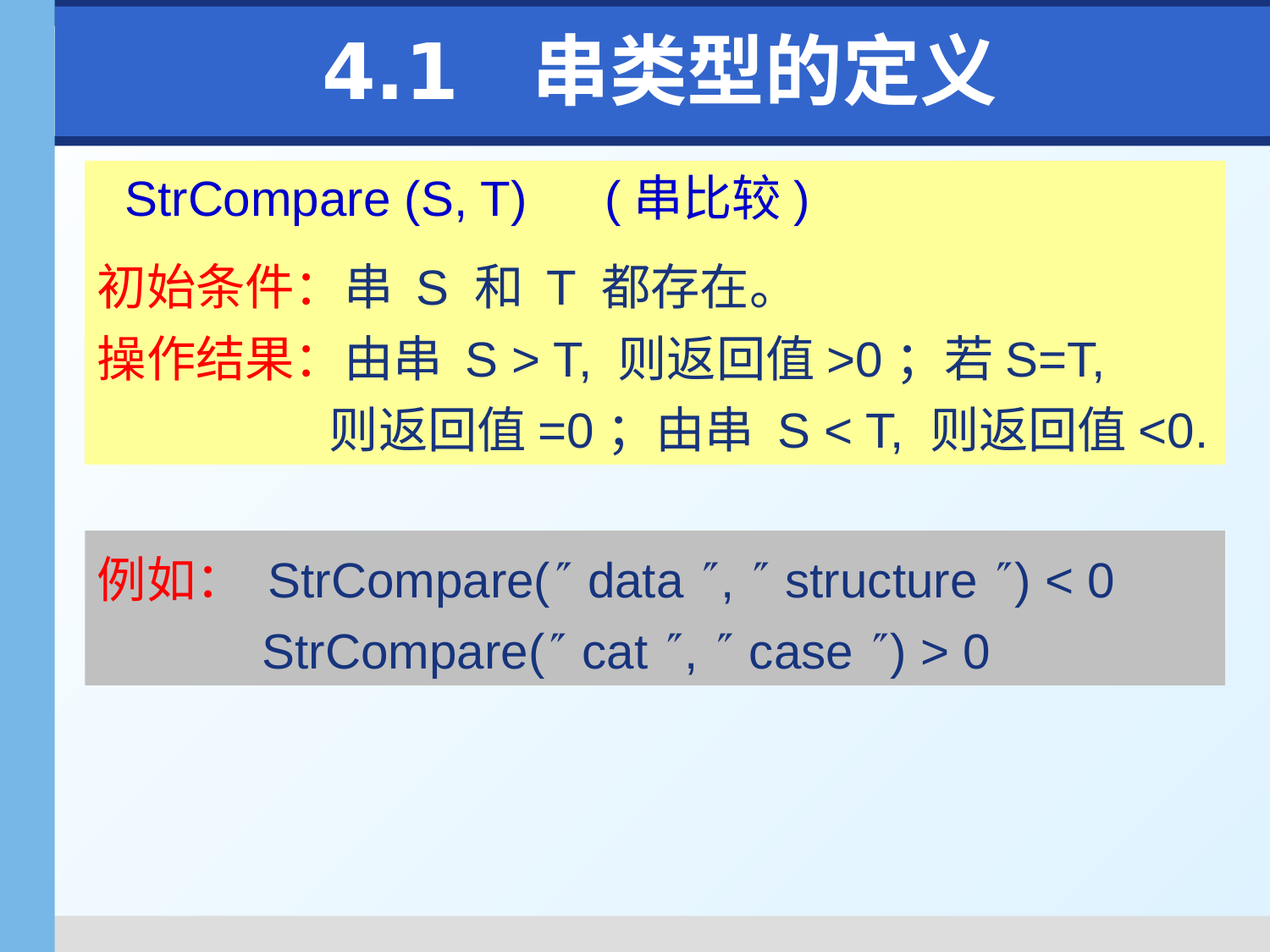

4.1  串类型的定义
  StrCompare (S, T)	(串比较)
初始条件：串 S 和 T 都存在。
操作结果：由串 S > T, 则返回值>0；若S=T,
                    则返回值=0；由串 S < T, 则返回值<0.
例如： StrCompare(″ data ″, ″ structure ″) < 0
            StrCompare(″ cat ″, ″ case ″) > 0